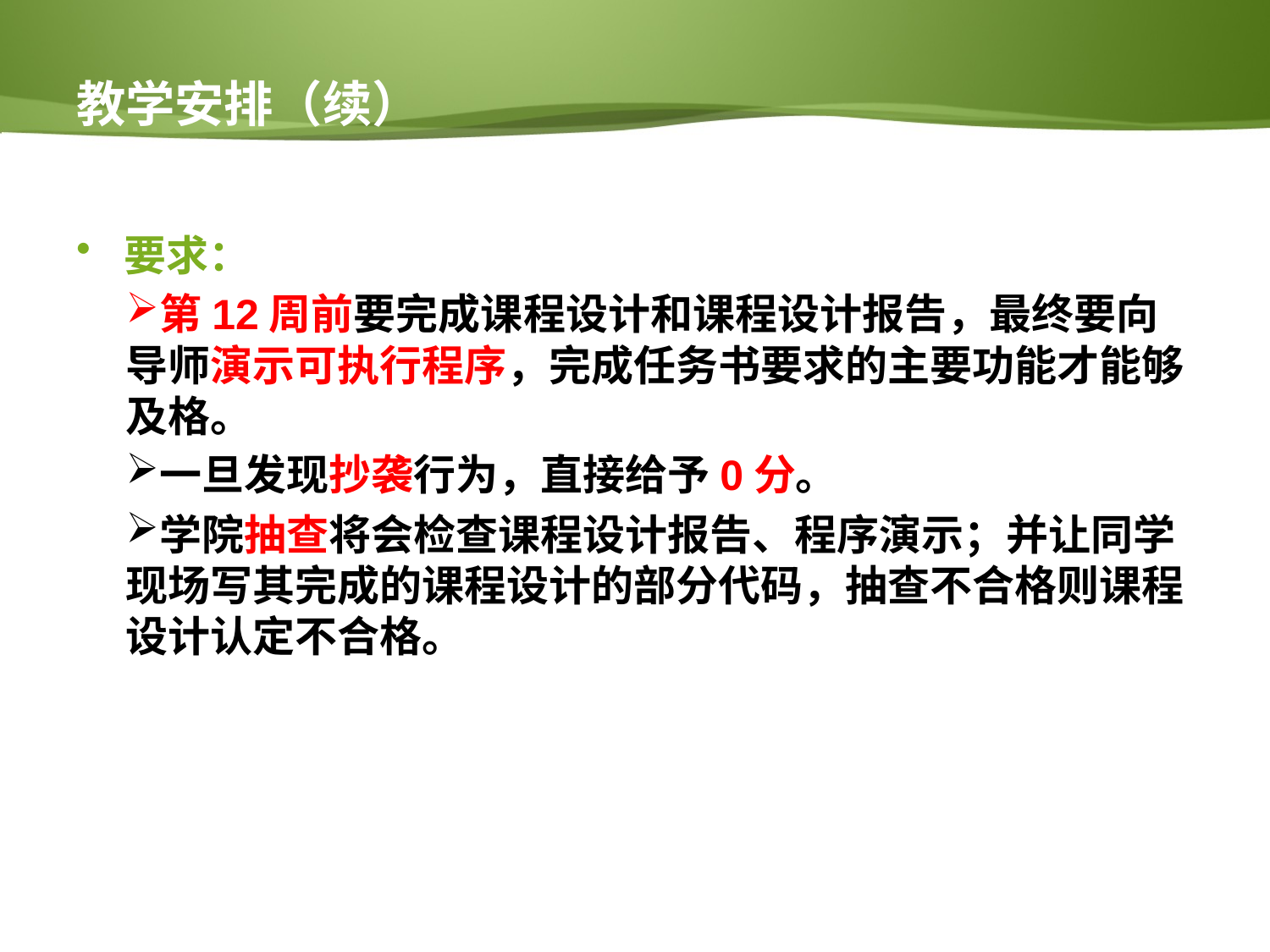

教学安排（续）
要求：
第12周前要完成课程设计和课程设计报告，最终要向导师演示可执行程序，完成任务书要求的主要功能才能够及格。
一旦发现抄袭行为，直接给予0分。
学院抽查将会检查课程设计报告、程序演示；并让同学现场写其完成的课程设计的部分代码，抽查不合格则课程设计认定不合格。